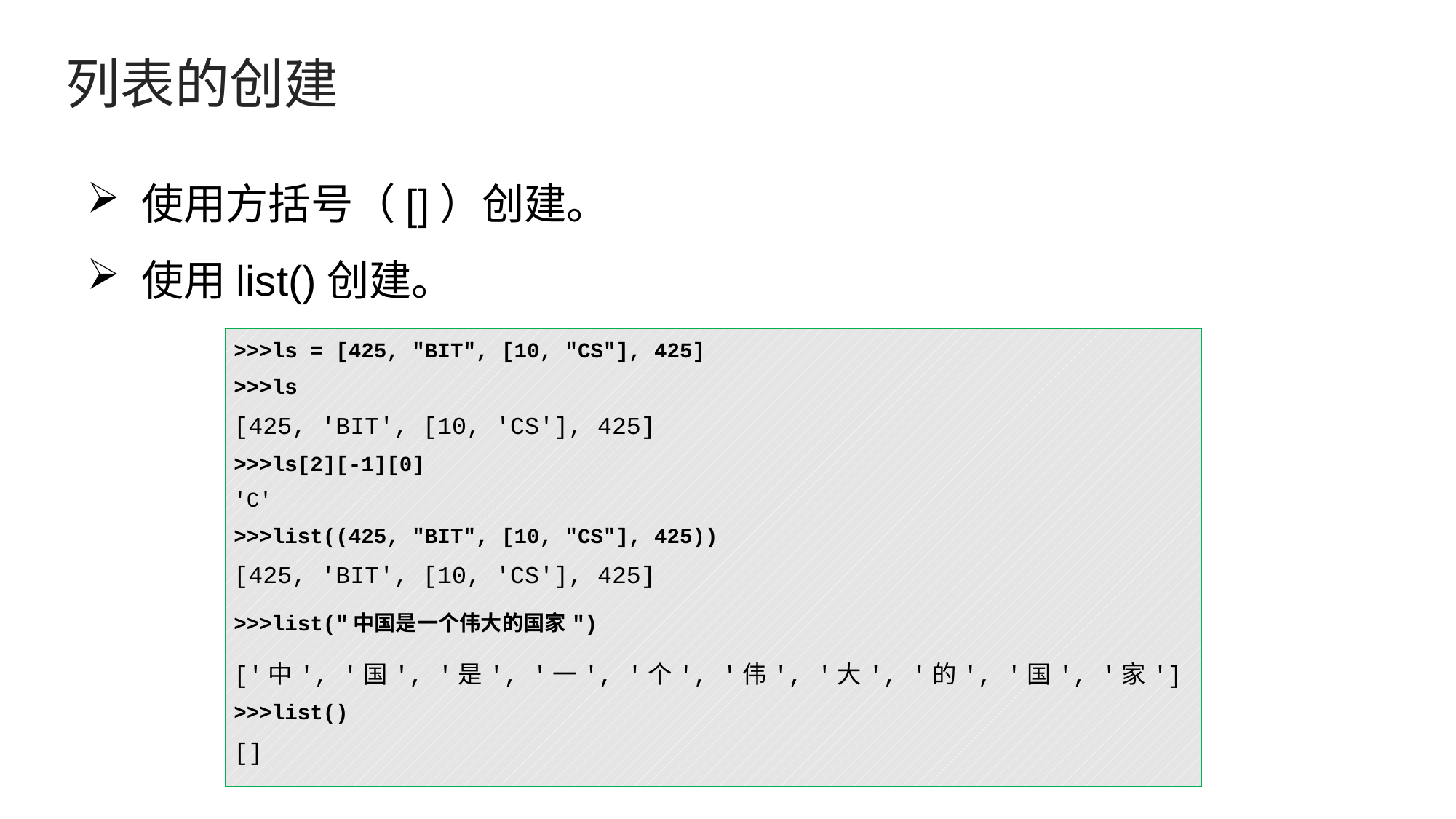

# 列表的创建
使用方括号（[]）创建。
使用list()创建。
| >>>ls = [425, "BIT", [10, "CS"], 425] >>>ls [425, 'BIT', [10, 'CS'], 425] >>>ls[2][-1][0] 'C' >>>list((425, "BIT", [10, "CS"], 425)) [425, 'BIT', [10, 'CS'], 425] >>>list("中国是一个伟大的国家") ['中', '国', '是', '一', '个', '伟', '大', '的', '国', '家'] >>>list() [] |
| --- |